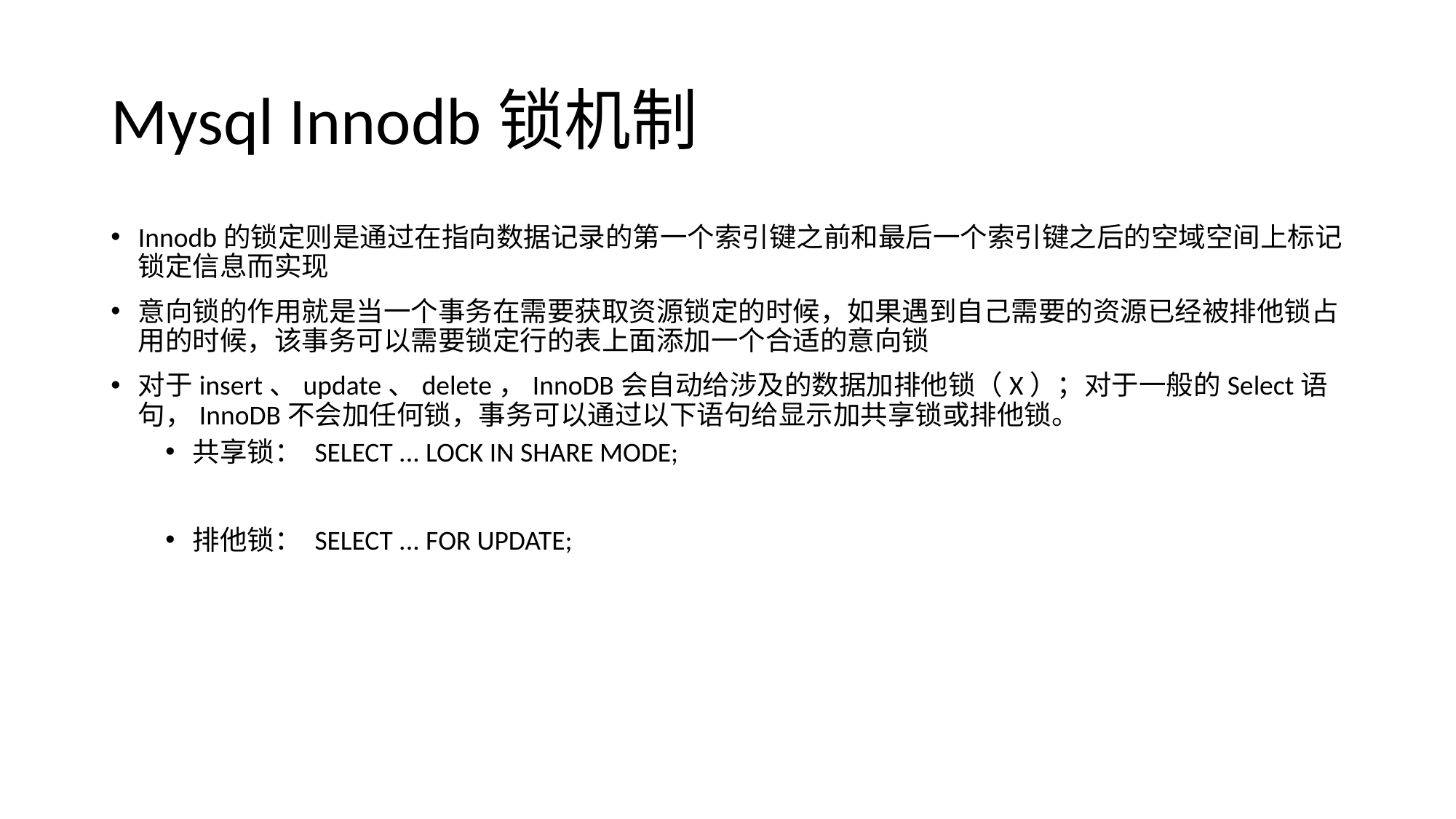

# Mysql Innodb锁机制
Innodb的锁定则是通过在指向数据记录的第一个索引键之前和最后一个索引键之后的空域空间上标记锁定信息而实现
意向锁的作用就是当一个事务在需要获取资源锁定的时候，如果遇到自己需要的资源已经被排他锁占用的时候，该事务可以需要锁定行的表上面添加一个合适的意向锁
对于insert、update、delete，InnoDB会自动给涉及的数据加排他锁（X）；对于一般的Select语句，InnoDB不会加任何锁，事务可以通过以下语句给显示加共享锁或排他锁。
共享锁： SELECT ... LOCK IN SHARE MODE;

排他锁： SELECT ... FOR UPDATE;